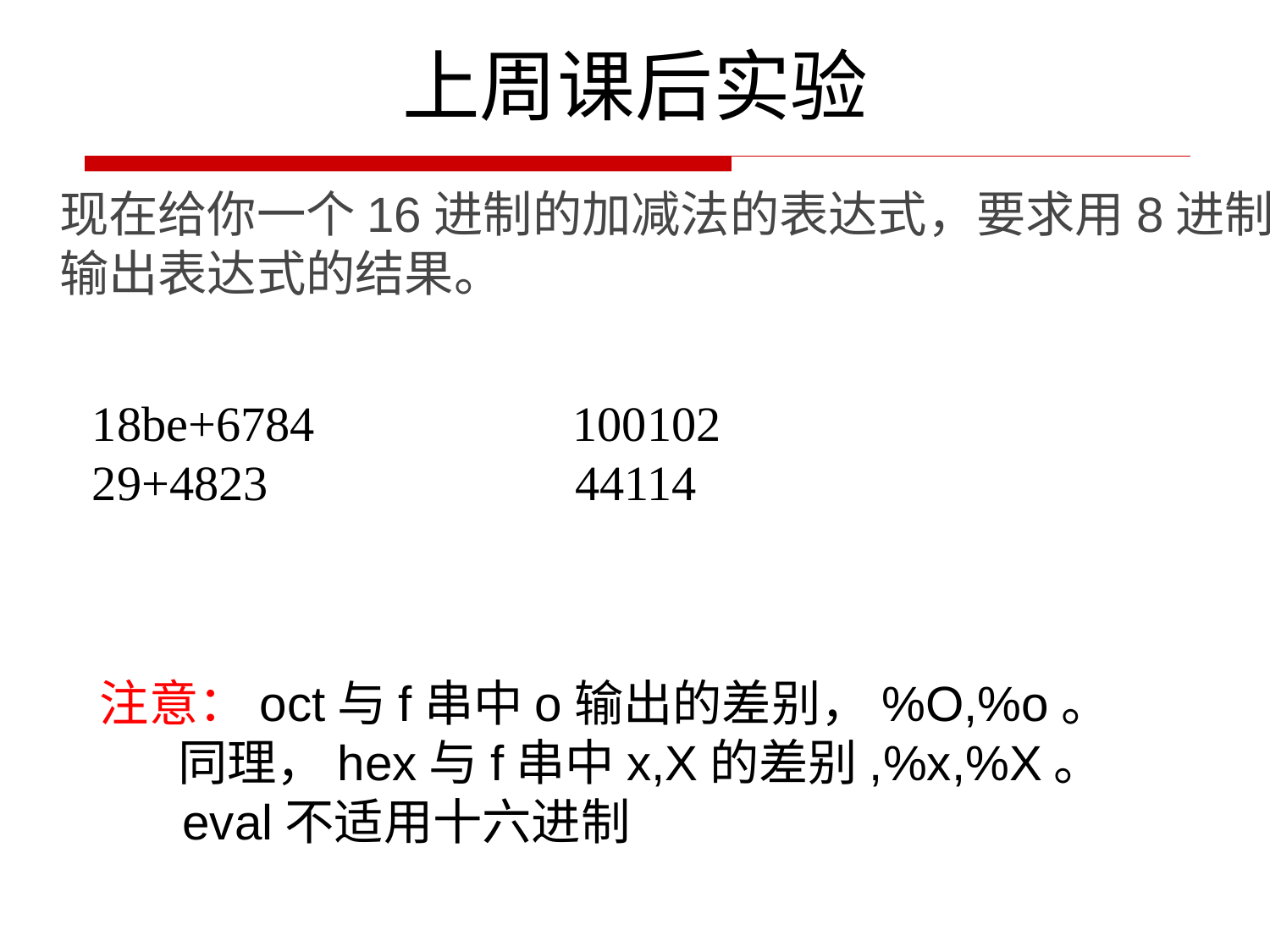

# 上周课后实验
练习
现在给你一个16进制的加减法的表达式，要求用8进制
输出表达式的结果。
18be+6784                     100102
29+4823                         44114
注意：oct与f串中o输出的差别，%O,%o。
      同理，hex与f串中x,X的差别,%x,%X。
      eval不适用十六进制